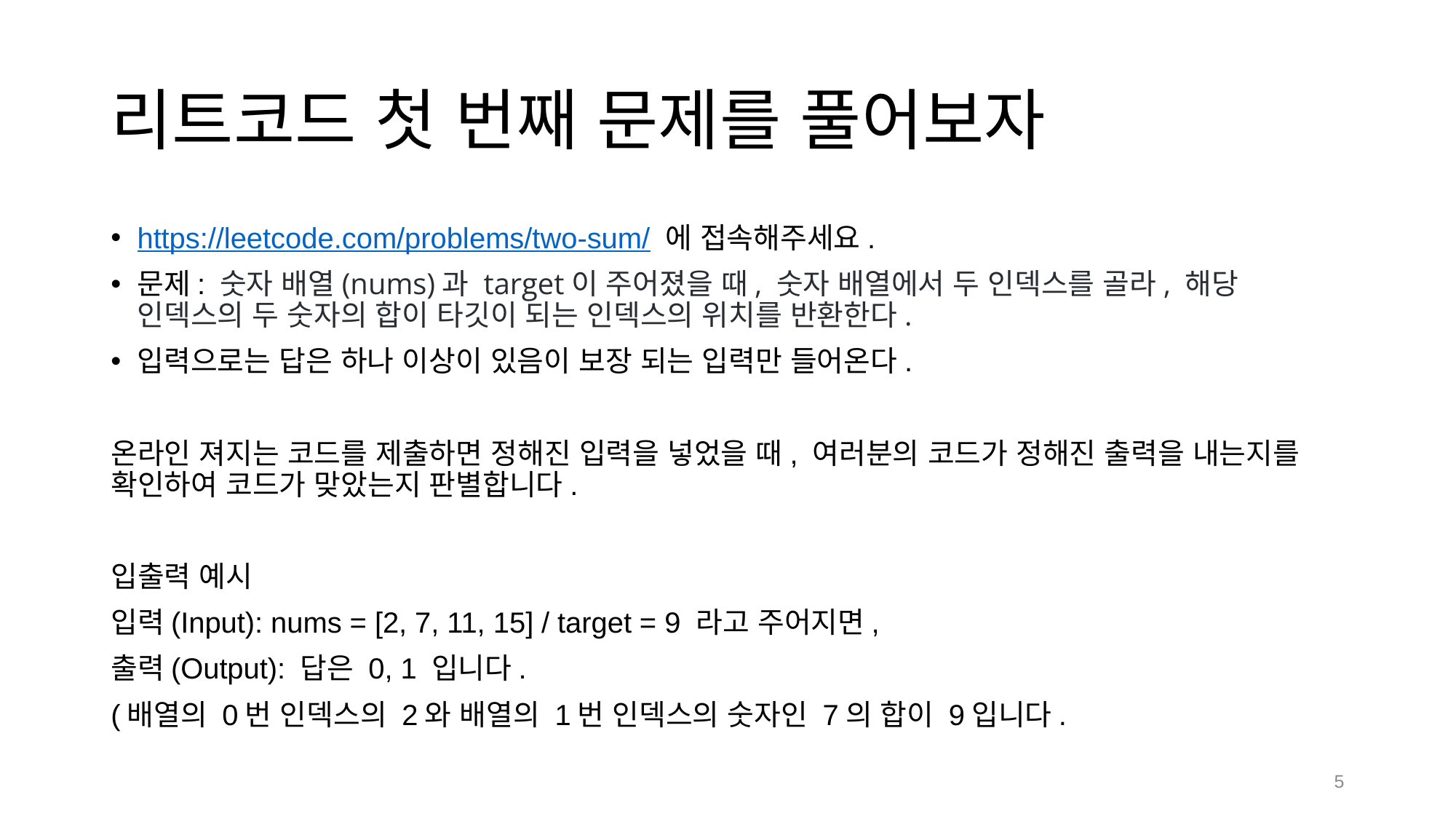

# 리트코드 첫 번째 문제를 풀어보자
https://leetcode.com/problems/two-sum/ 에 접속해주세요.
문제: 숫자 배열(nums)과 target이 주어졌을 때, 숫자 배열에서 두 인덱스를 골라, 해당 인덱스의 두 숫자의 합이 타깃이 되는 인덱스의 위치를 반환한다.
입력으로는 답은 하나 이상이 있음이 보장 되는 입력만 들어온다.

온라인 져지는 코드를 제출하면 정해진 입력을 넣었을 때, 여러분의 코드가 정해진 출력을 내는지를 확인하여 코드가 맞았는지 판별합니다.

입출력 예시
입력(Input): nums = [2, 7, 11, 15] / target = 9 라고 주어지면,
출력(Output): 답은 0, 1 입니다.
(배열의 0번 인덱스의 2와 배열의 1번 인덱스의 숫자인 7의 합이 9입니다.
5